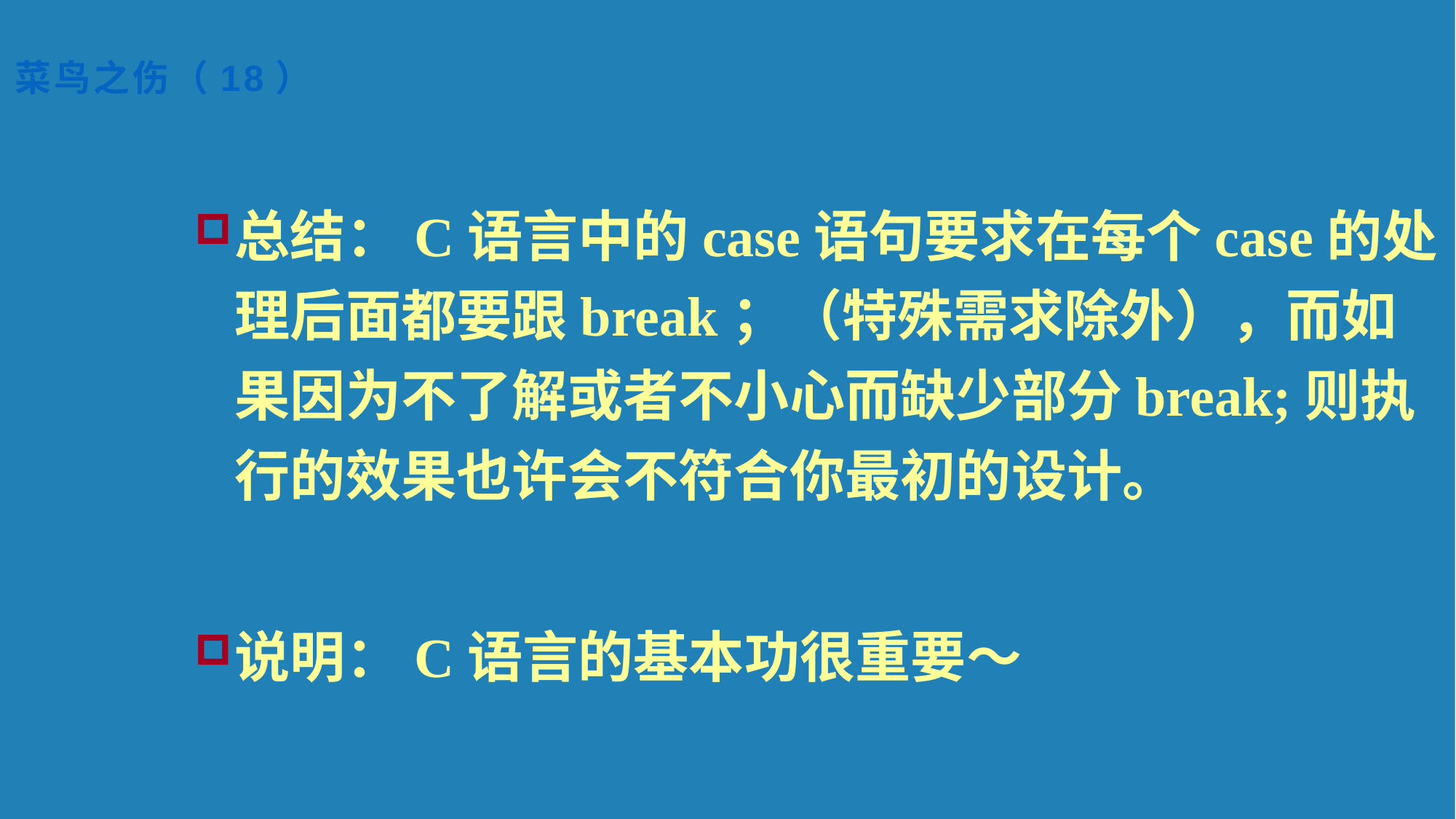

菜鸟之伤（18）
总结：C语言中的case语句要求在每个case的处理后面都要跟break；（特殊需求除外），而如果因为不了解或者不小心而缺少部分break;则执行的效果也许会不符合你最初的设计。

说明：C语言的基本功很重要～

126